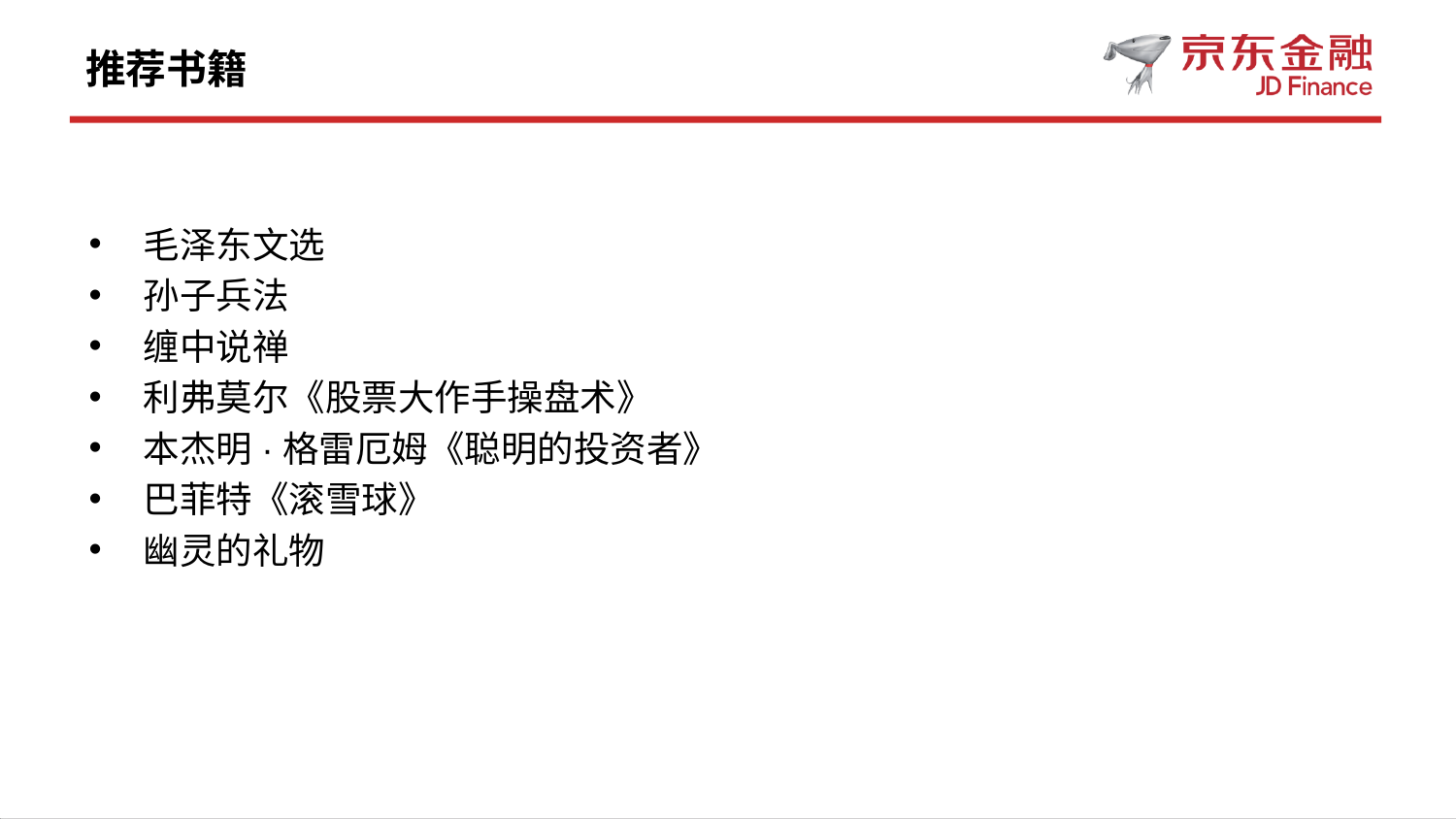

# 推荐书籍
毛泽东文选
孙子兵法
缠中说禅
利弗莫尔《股票大作手操盘术》
本杰明·格雷厄姆《聪明的投资者》
巴菲特《滚雪球》
幽灵的礼物